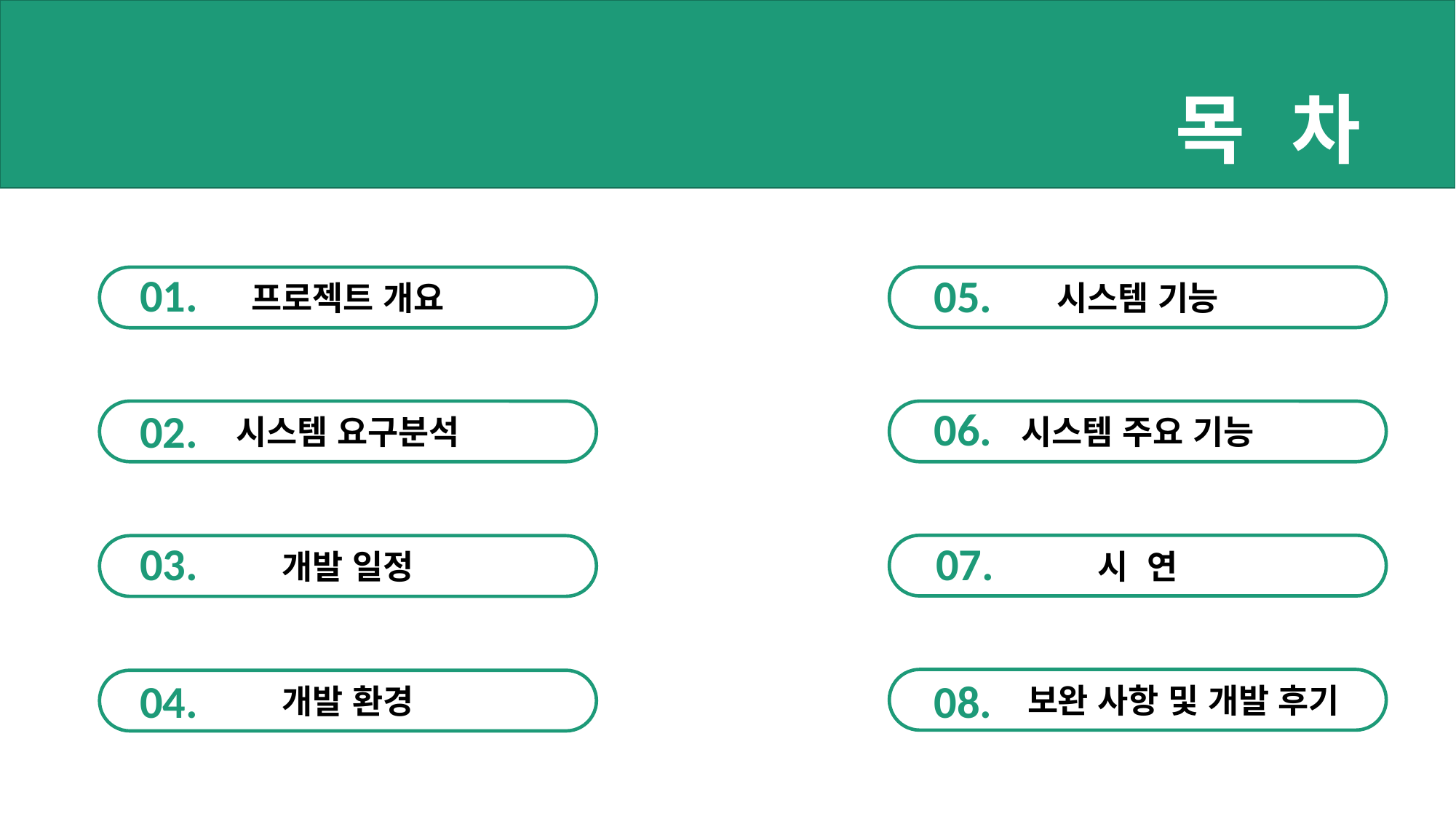

목   차
01.
05.
시스템 기능
프로젝트 개요
06.
02.
시스템 요구분석
시스템 주요 기능
07.
03.
시  연
개발 일정
04.
08.
         보완 사항 및 개발 후기
개발 환경